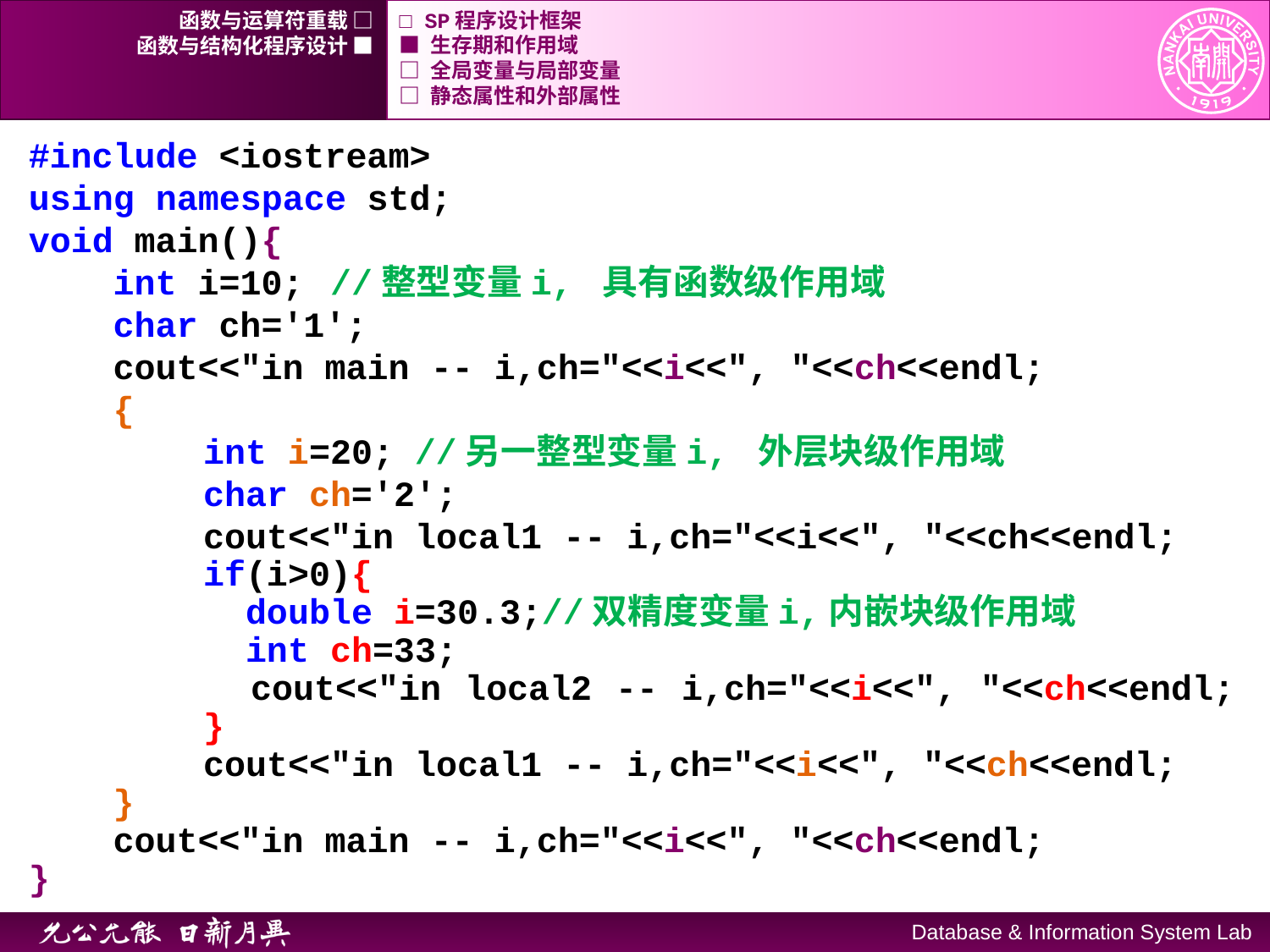

函数与运算符重载 □
□ SP程序设计框架
函数与结构化程序设计 ■
■ 生存期和作用域

□ 全局变量与局部变量

□ 静态属性和外部属性
#include <iostream>
using namespace std;
void main(){
    int i=10;	//整型变量i, 具有函数级作用域
    char ch='1';
    cout<<"in main -- i,ch="<<i<<", "<<ch<<endl;
    {
		int i=20; //另一整型变量i, 外层块级作用域
		char ch='2';
		cout<<"in local1 -- i,ch="<<i<<", "<<ch<<endl;
		if(i>0){
		  double i=30.3;//双精度变量i,内嵌块级作用域
		  int ch=33;
		  cout<<"in local2 -- i,ch="<<i<<", "<<ch<<endl;
		}
		cout<<"in local1 -- i,ch="<<i<<", "<<ch<<endl;
    }
    cout<<"in main -- i,ch="<<i<<", "<<ch<<endl;
}